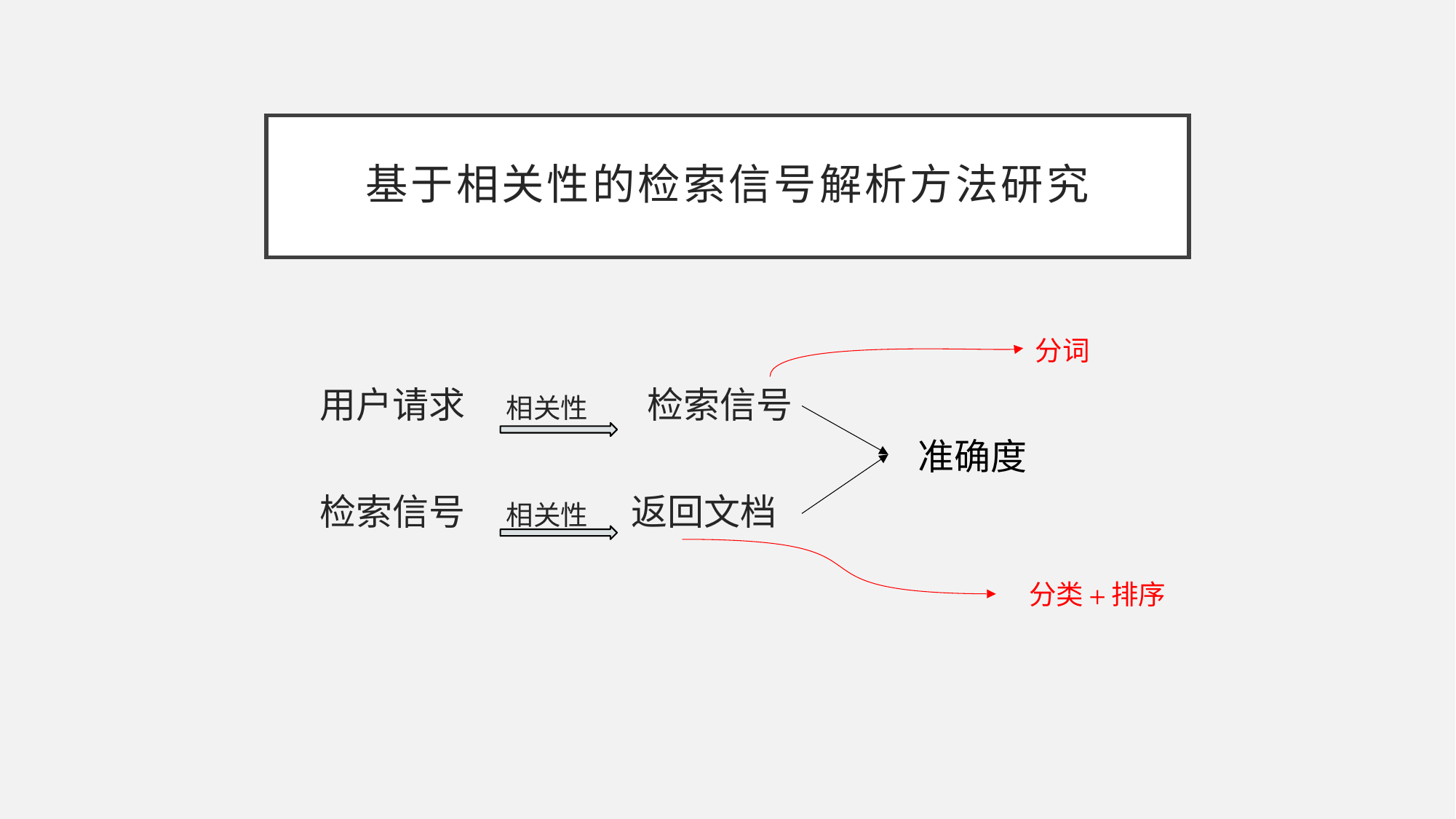

# 基于相关性的检索信号解析方法研究
分词
用户请求     相关性	检索信号

检索信号     相关性       返回文档

准确度

分类+排序